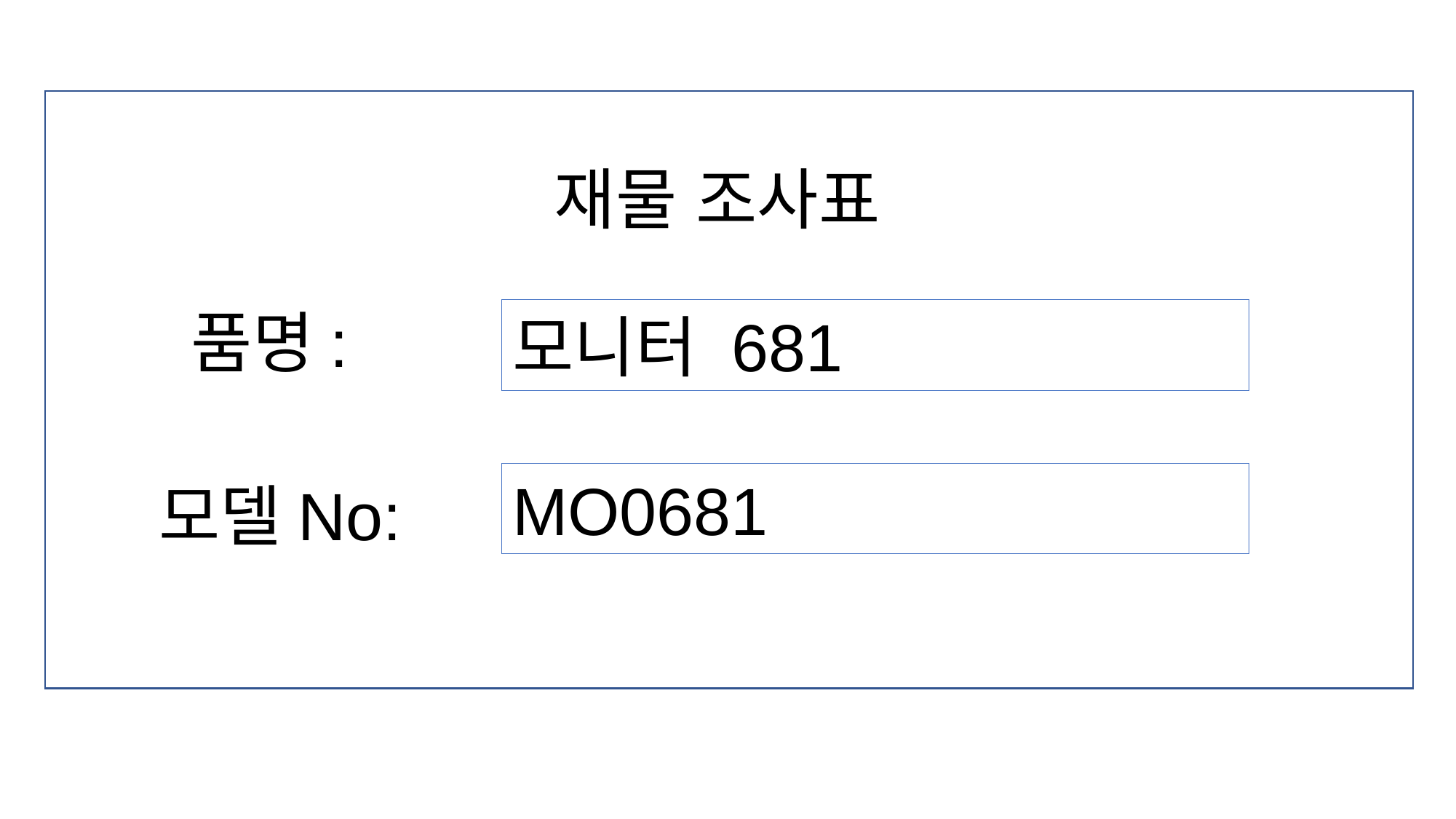

재물 조사표
품명:
모니터 681
MO0681
모델No: